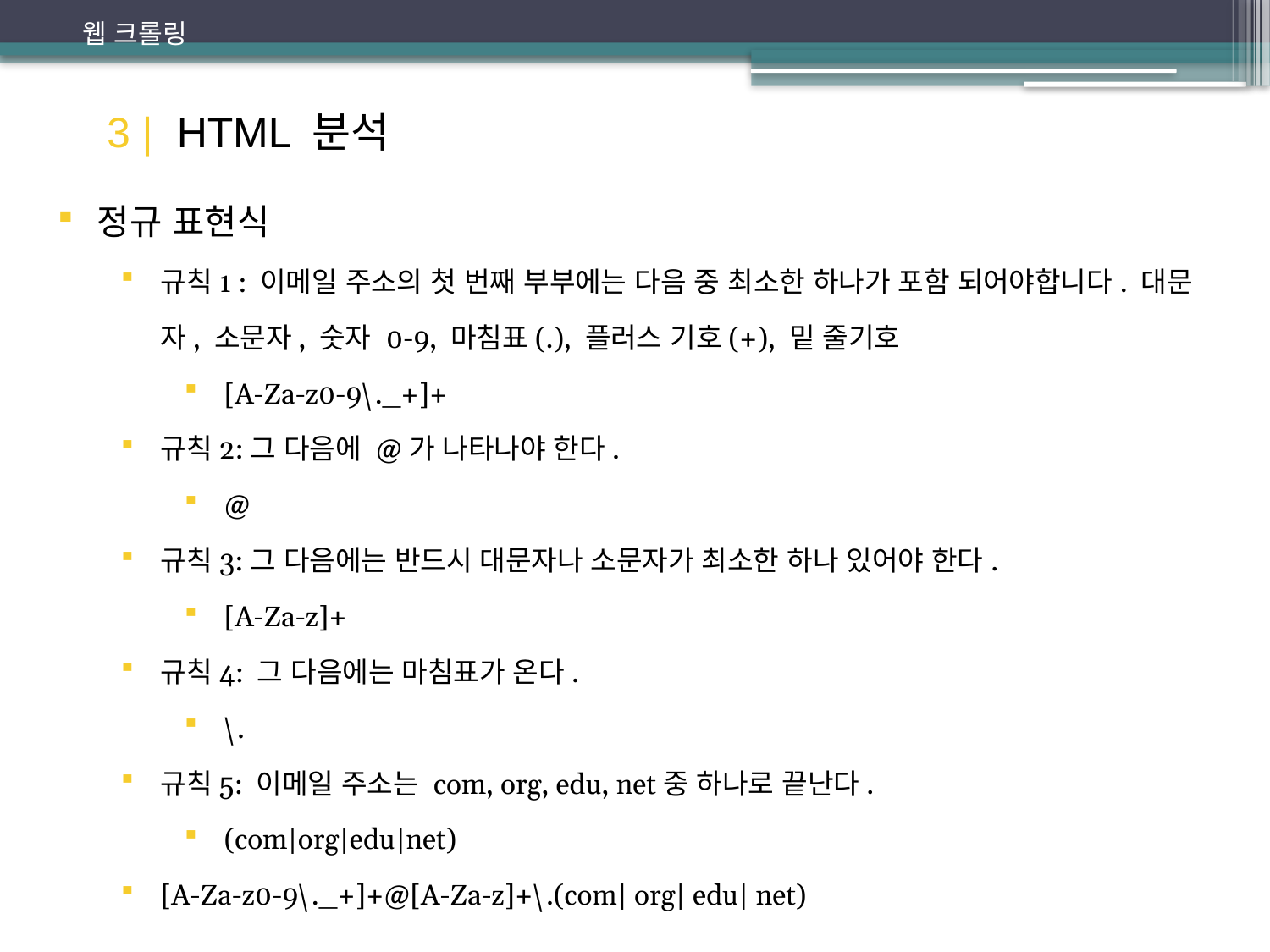

웹 크롤링
3 |  HTML 분석
정규 표현식
규칙1 : 이메일 주소의 첫 번째 부부에는 다음 중 최소한 하나가 포함 되어야합니다. 대문자, 소문자, 숫자 0-9, 마침표(.), 플러스 기호(+), 밑 줄기호
[A-Za-z0-9\._+]+
규칙2:그 다음에 @가 나타나야 한다.
@
규칙3:그 다음에는 반드시 대문자나 소문자가 최소한 하나 있어야 한다.
[A-Za-z]+
규칙4: 그 다음에는 마침표가 온다.
\.
규칙5: 이메일 주소는 com, org, edu, net중 하나로 끝난다.
(com|org|edu|net)
[A-Za-z0-9\._+]+@[A-Za-z]+\.(com| org| edu| net)